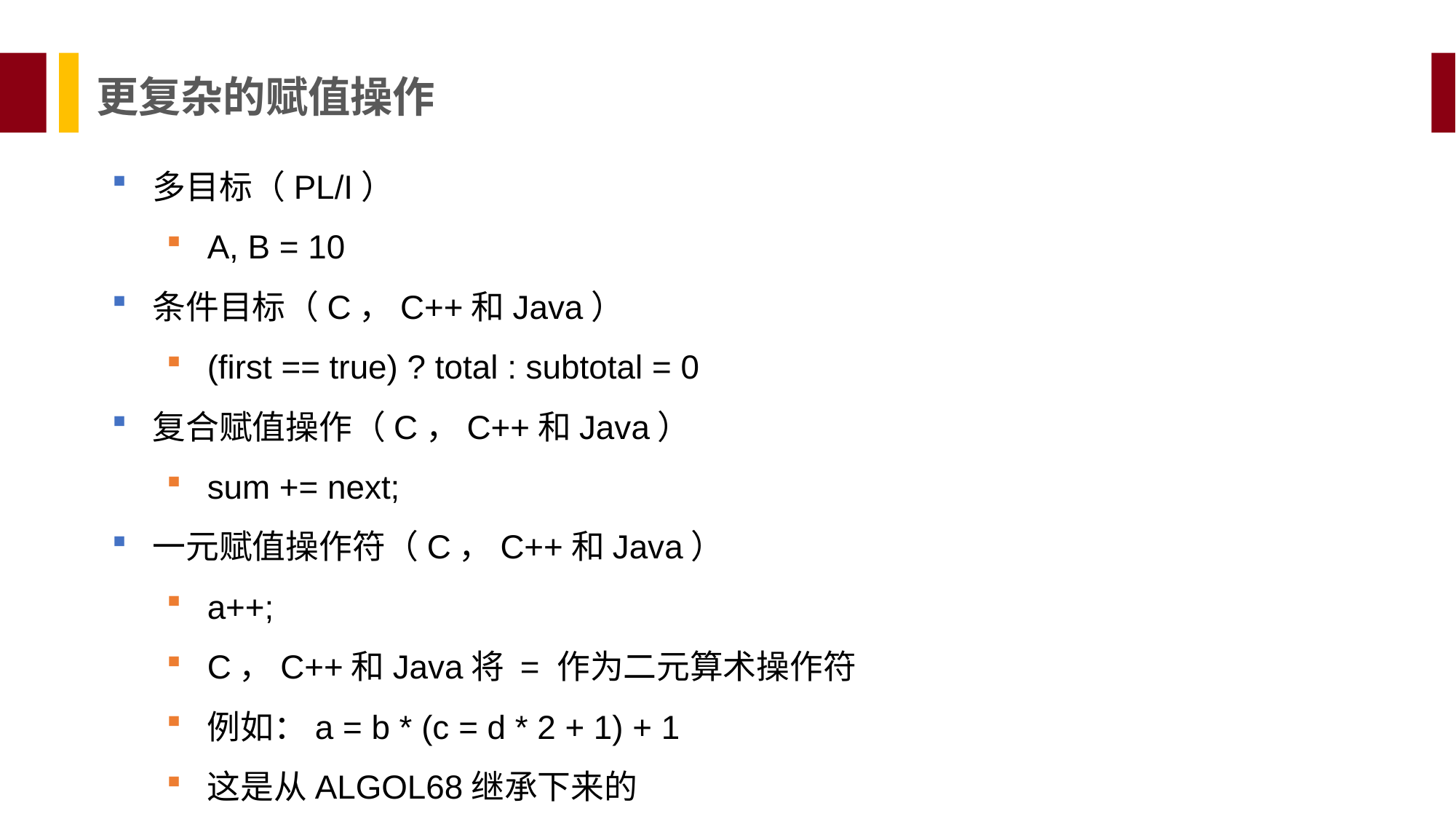

更复杂的赋值操作
多目标（PL/I）
A, B = 10
条件目标（C，C++和Java）
(first == true) ? total : subtotal = 0
复合赋值操作（C，C++和Java）
sum += next;
一元赋值操作符（C，C++和Java）
a++;
C，C++和Java将 = 作为二元算术操作符
例如：a = b * (c = d * 2 + 1) + 1
这是从ALGOL68继承下来的